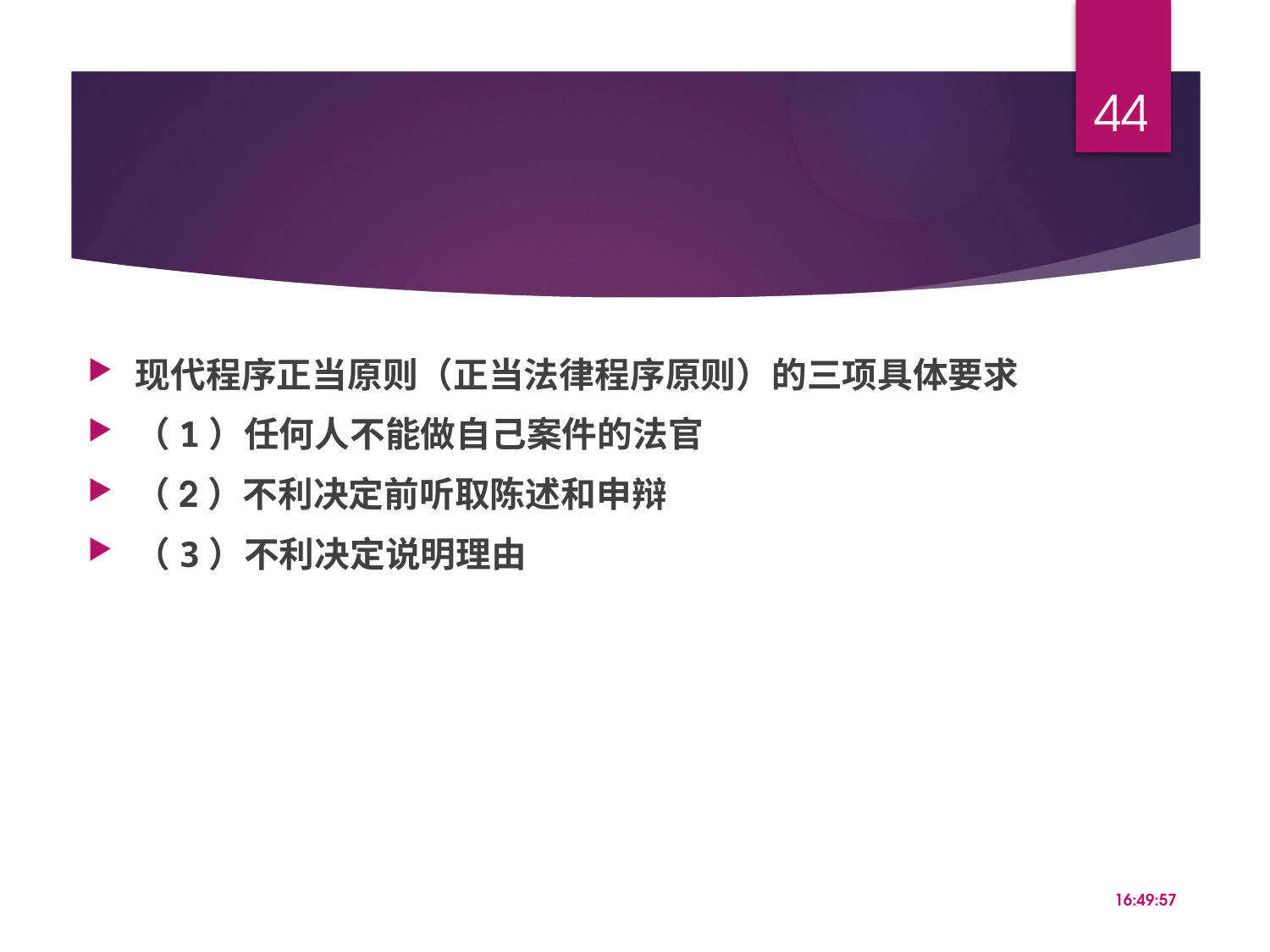

44
#
现代程序正当原则（正当法律程序原则）的三项具体要求
（1）任何人不能做自己案件的法官
（2）不利决定前听取陈述和申辩
（3）不利决定说明理由

16:49:57